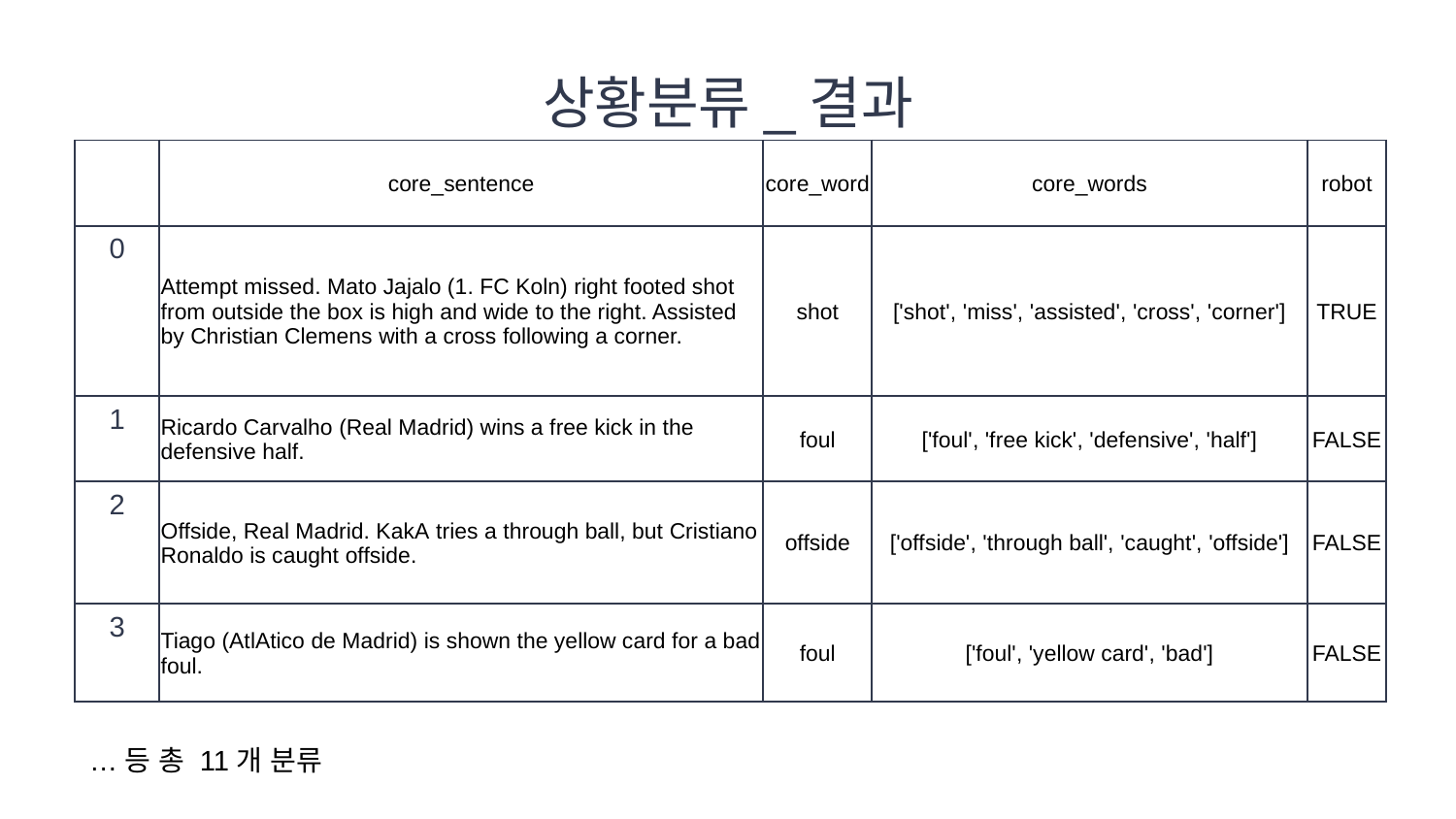

# 상황분류_결과
|  | core\_sentence | core\_word | core\_words | robot |
| --- | --- | --- | --- | --- |
| 0 | Attempt missed. Mato Jajalo (1. FC Koln) right footed shot from outside the box is high and wide to the right. Assisted by Christian Clemens with a cross following a corner. | shot | ['shot', 'miss', 'assisted', 'cross', 'corner'] | TRUE |
| 1 | Ricardo Carvalho (Real Madrid) wins a free kick in the defensive half. | foul | ['foul', 'free kick', 'defensive', 'half'] | FALSE |
| 2 | Offside, Real Madrid. KakA tries a through ball, but Cristiano Ronaldo is caught offside. | offside | ['offside', 'through ball', 'caught', 'offside'] | FALSE |
| 3 | Tiago (AtlAtico de Madrid) is shown the yellow card for a bad foul. | foul | ['foul', 'yellow card', 'bad'] | FALSE |
…등 총 11개 분류